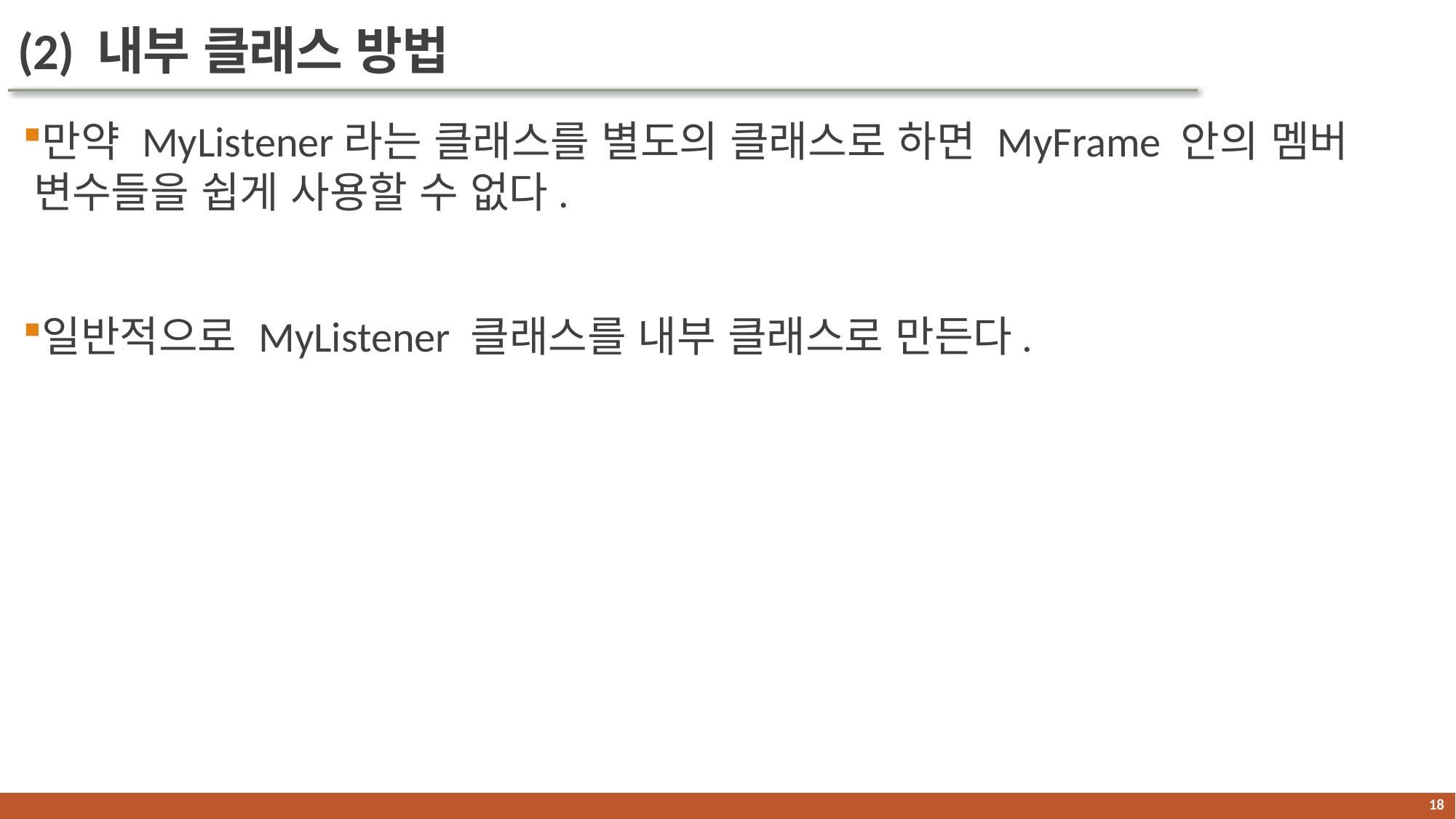

# (2) 내부 클래스 방법
만약 MyListener라는 클래스를 별도의 클래스로 하면 MyFrame 안의 멤버 변수들을 쉽게 사용할 수 없다.

일반적으로 MyListener 클래스를 내부 클래스로 만든다.
18